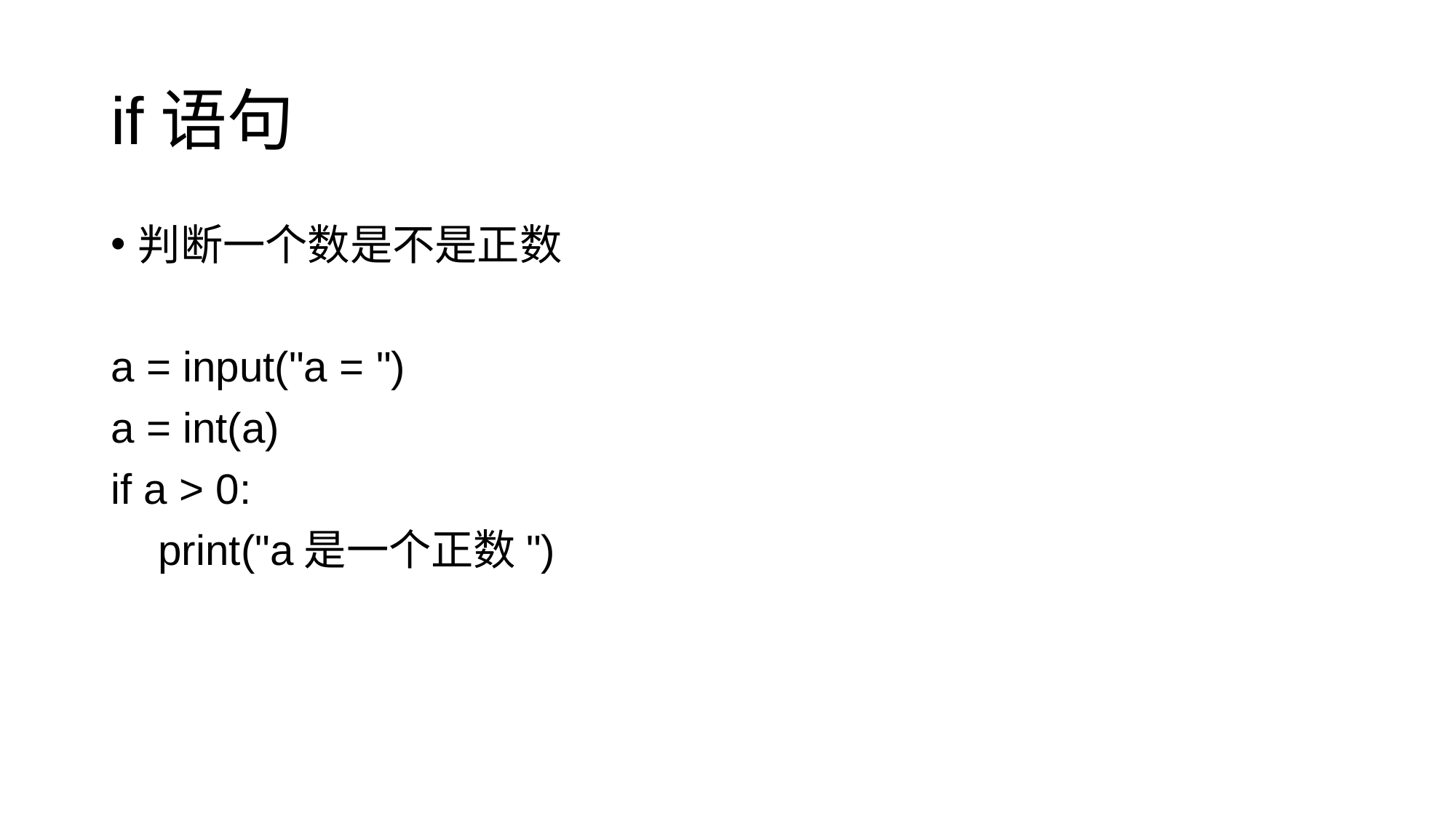

# if语句
判断一个数是不是正数

a = input("a = ")
a = int(a)
if a > 0:
    print("a是一个正数")